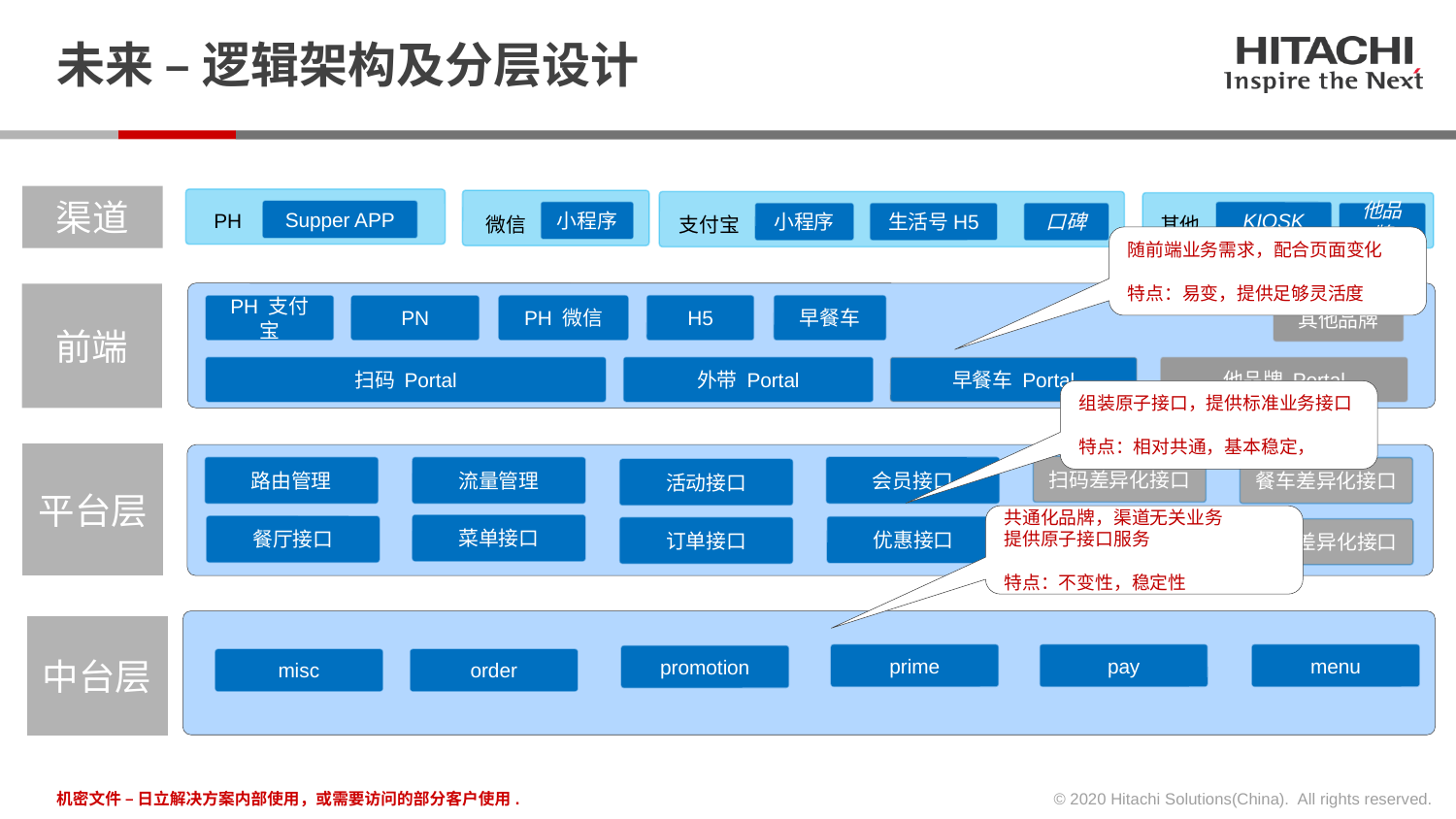

# 未来 – 逻辑架构及分层设计
渠道

PH
Supper APP
小程序
KIOSK
小程序
生活号H5
口碑
他品牌
支付宝
其他
微信
随前端业务需求，配合页面变化

特点：易变，提供足够灵活度

前端
PH 微信
H5
早餐车
PH 支付宝
PN
其他品牌
扫码 Portal
外带 Portal
早餐车 Portal
他品牌 Portal
组装原子接口，提供标准业务接口

特点：相对共通，基本稳定，
平台层

扫码差异化接口
会员接口
路由管理
流量管理
餐车差异化接口
活动接口
共通化品牌，渠道无关业务
提供原子接口服务

特点：不变性，稳定性
菜单接口
餐厅接口
优惠接口
订单接口
其他差异化接口
外带差异化接口

中台层
pay
menu
prime
promotion
misc
order